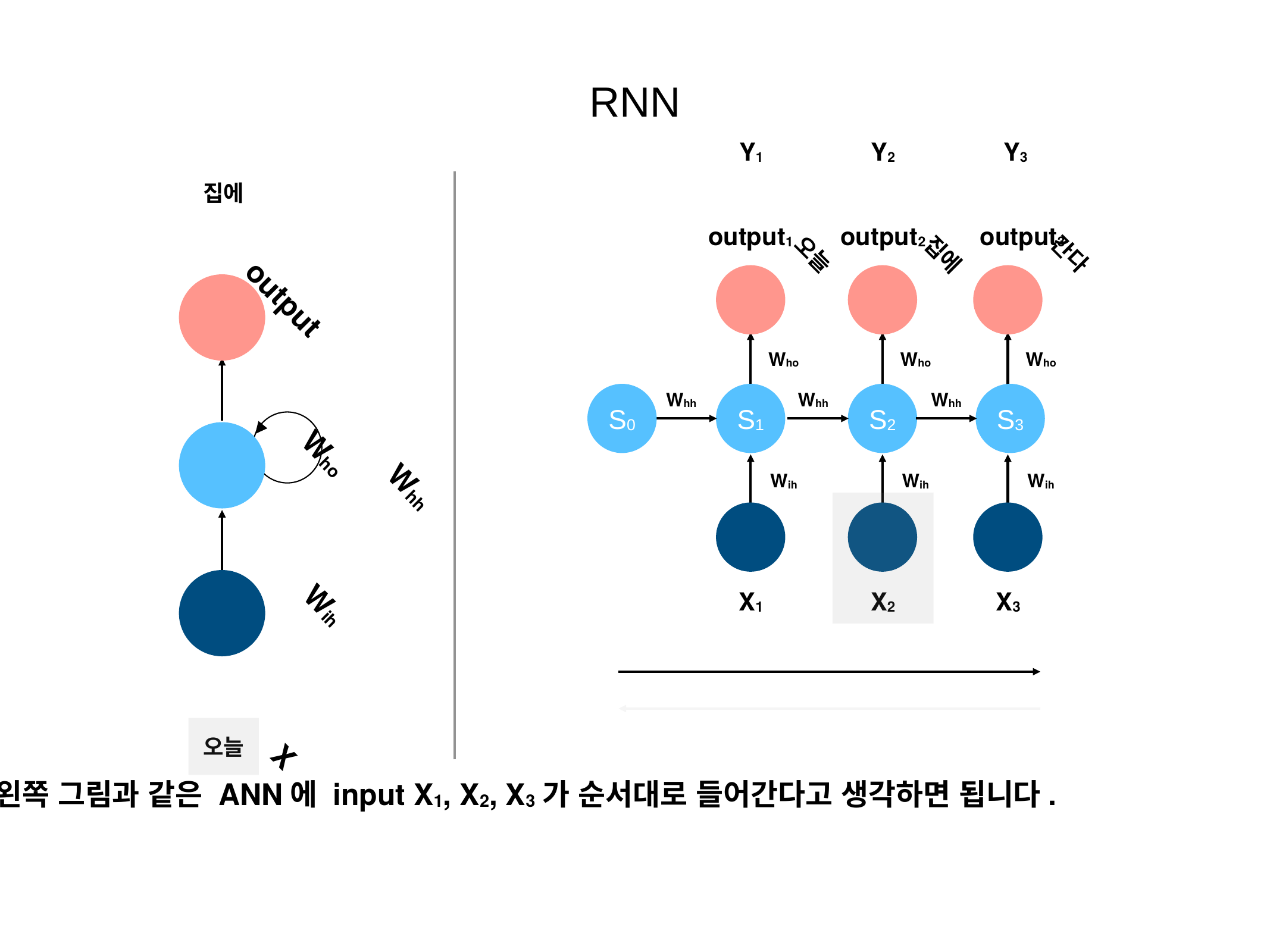

RNN
Y1
Y2
Y3

간다
오늘
집에
output1
output2
output3
output

S0
S1

Who
Whh
Wih
X1

S2

Who
Whh
Wih
X2

Who
S3

Wih

X3
Whh

집에
나는
오늘

Who
Whh
Wih
X

집에

오늘
왼쪽 그림과 같은 ANN에 input X1, X2, X3가 순서대로 들어간다고 생각하면 됩니다.